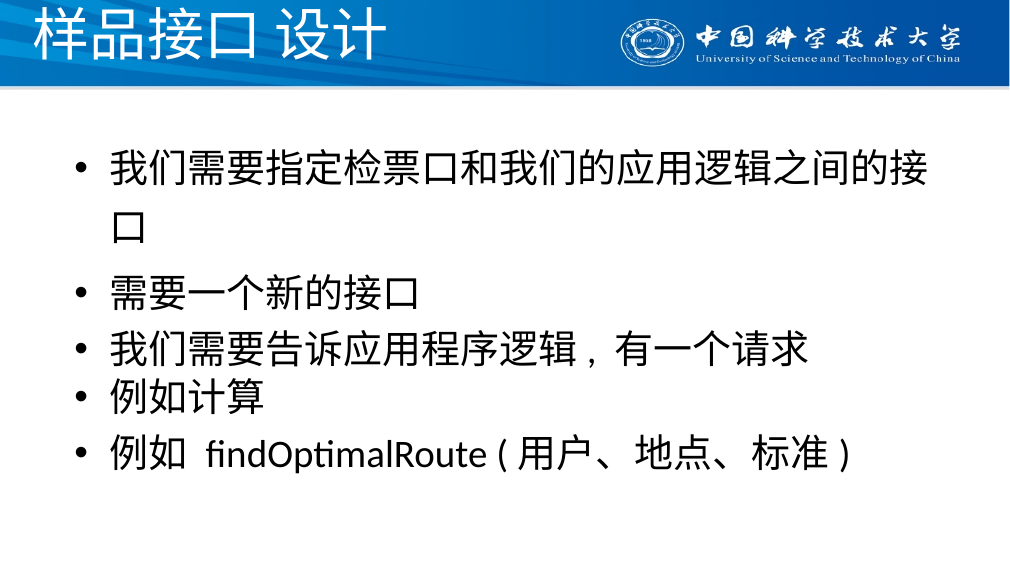

# 样品接口 设计
我们需要指定检票口和我们的应用逻辑之间的接口
需要一个新的接口
我们需要告诉应用程序逻辑, 有一个请求
例如计算
例如 findOptimalRoute (用户、地点、标准)